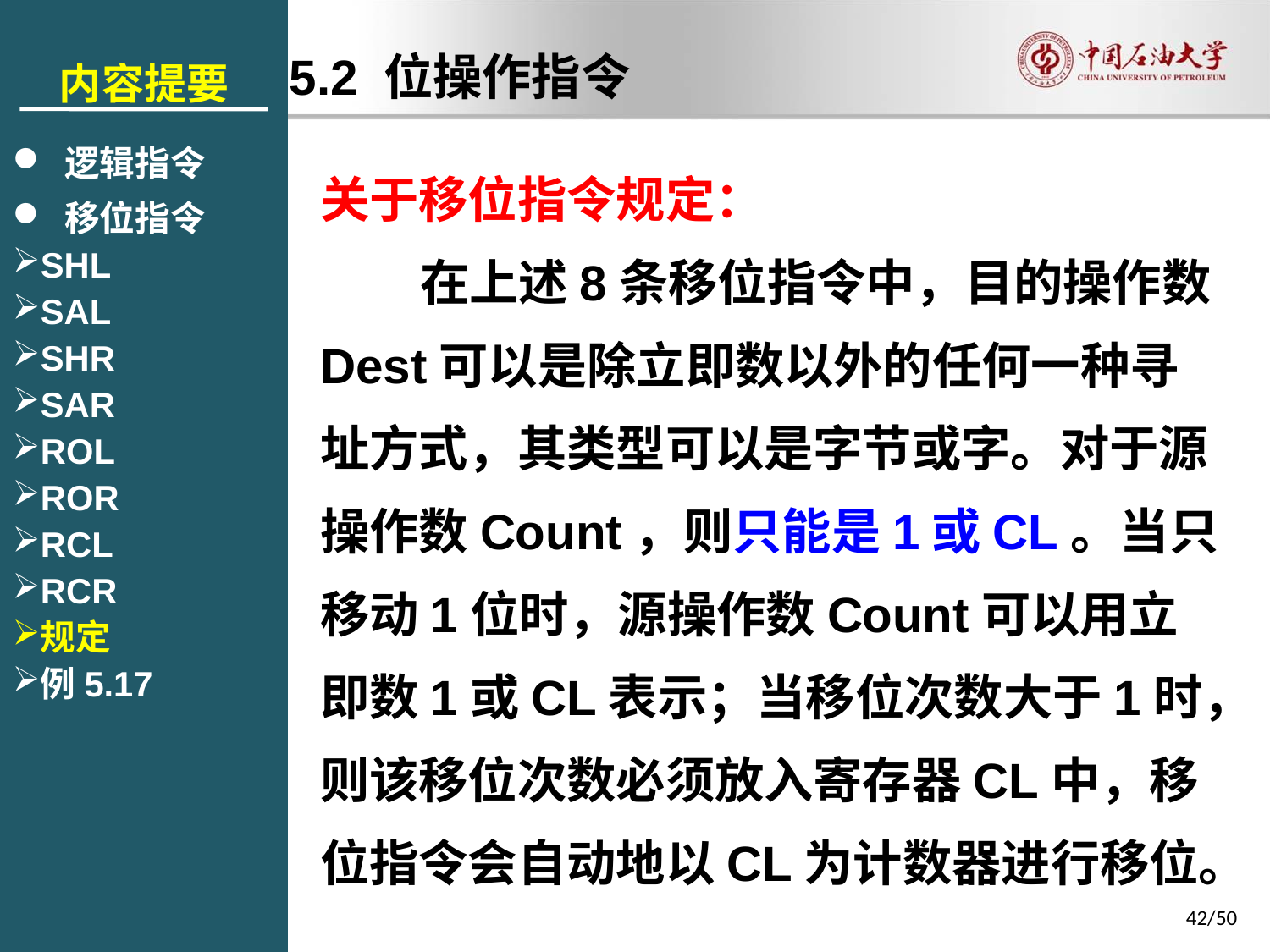

内容提要
 逻辑指令
 移位指令
SHL
SAL
SHR
SAR
ROL
ROR
RCL
RCR
规定
例5.17
5.2 位操作指令
关于移位指令规定：
在上述8条移位指令中，目的操作数Dest可以是除立即数以外的任何一种寻址方式，其类型可以是字节或字。对于源操作数Count，则只能是1或CL。当只移动1位时，源操作数Count可以用立即数1或CL表示；当移位次数大于1时，则该移位次数必须放入寄存器CL中，移位指令会自动地以CL为计数器进行移位。
42/50